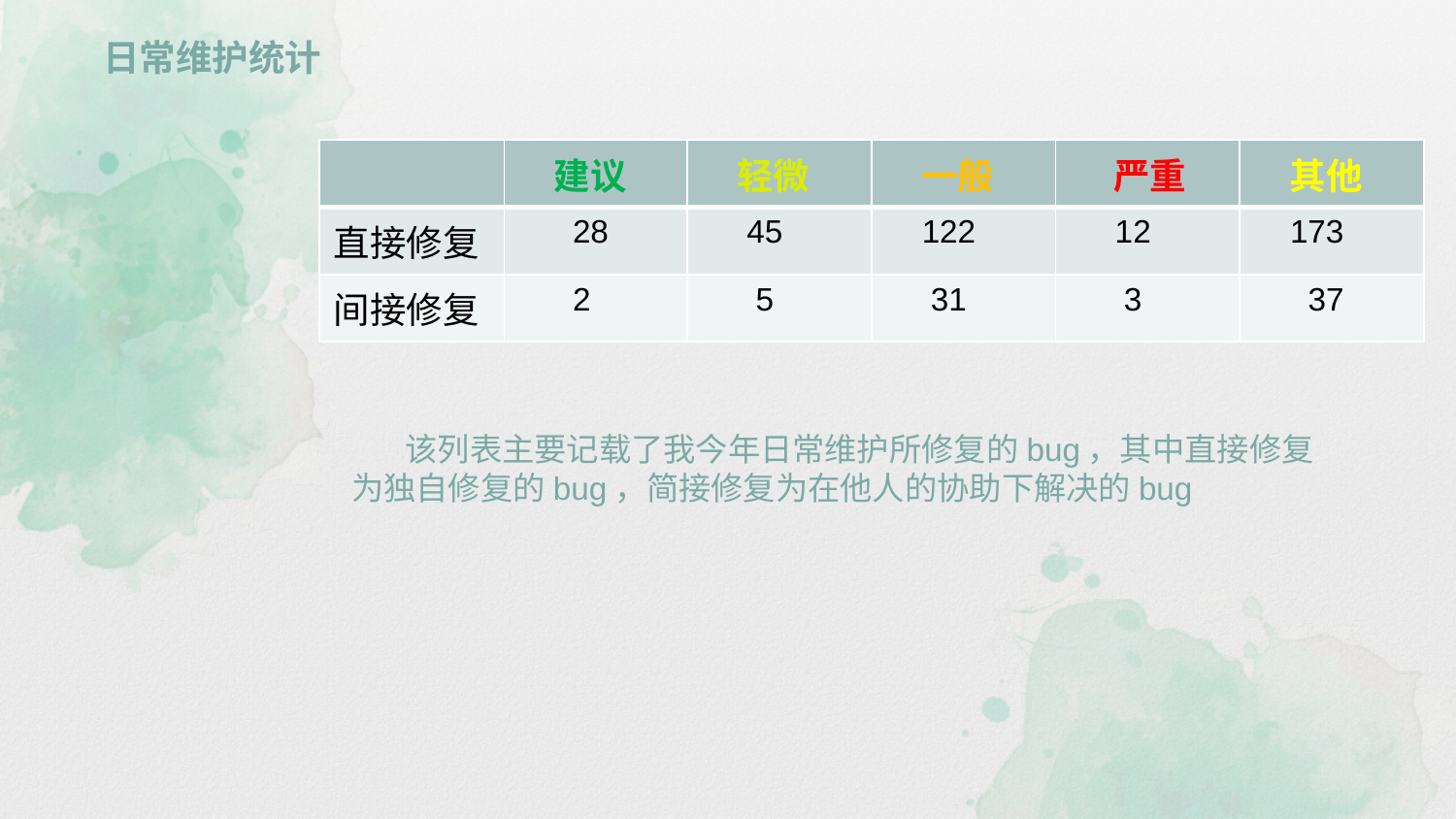

日常维护统计
|  | 建议 | 轻微 | 一般 | 严重 | 其他 |
| --- | --- | --- | --- | --- | --- |
| 直接修复 | 28 | 45 | 122 | 12 | 173 |
| 间接修复 | 2 | 5 | 31 | 3 | 37 |
         该列表主要记载了我今年日常维护所修复的bug，其中直接修复
为独自修复的bug，简接修复为在他人的协助下解决的bug